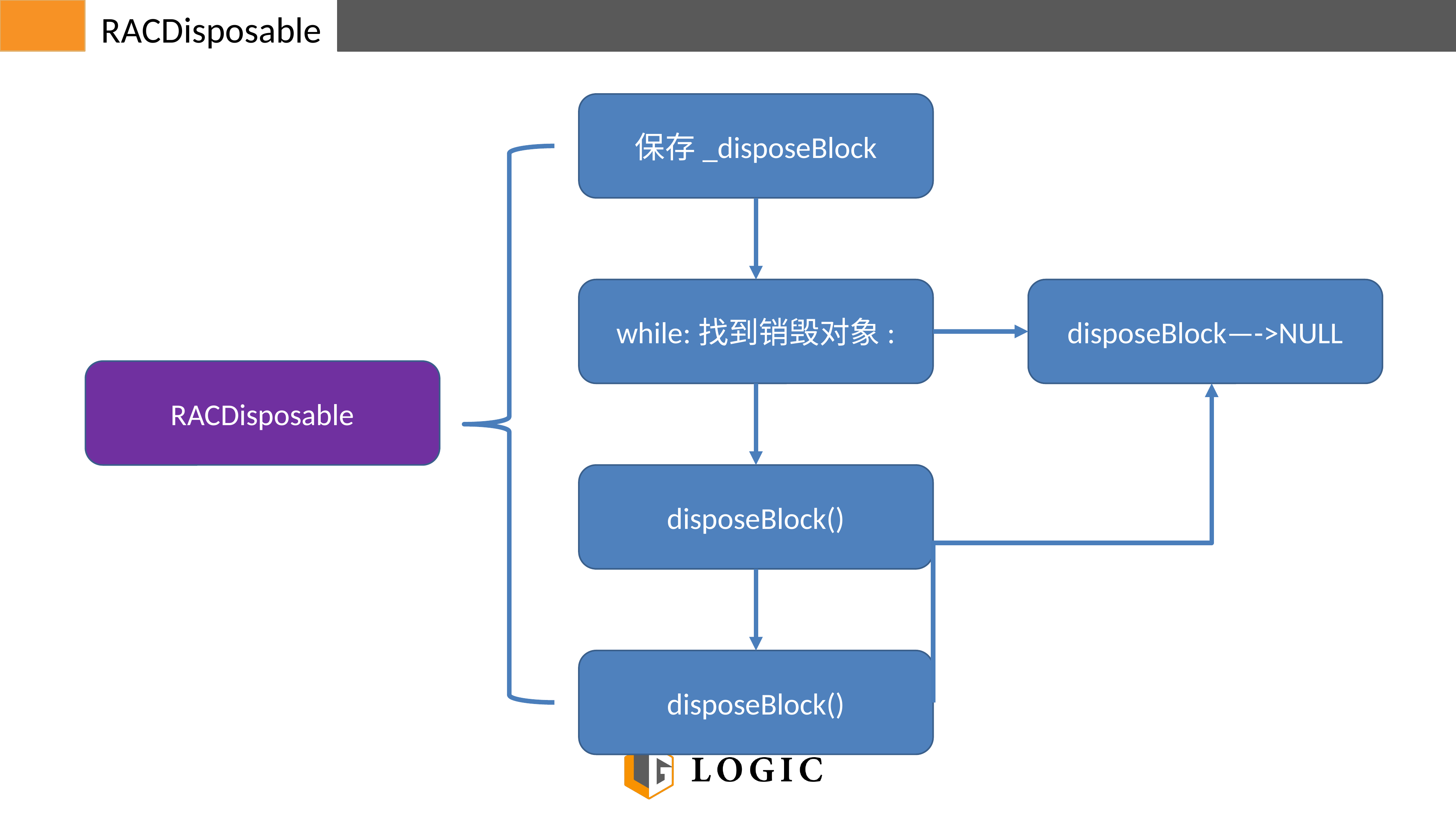

RACDisposable
保存_disposeBlock

disposeBlock—->NULL
while:找到销毁对象:
RACDisposable
disposeBlock()
disposeBlock()